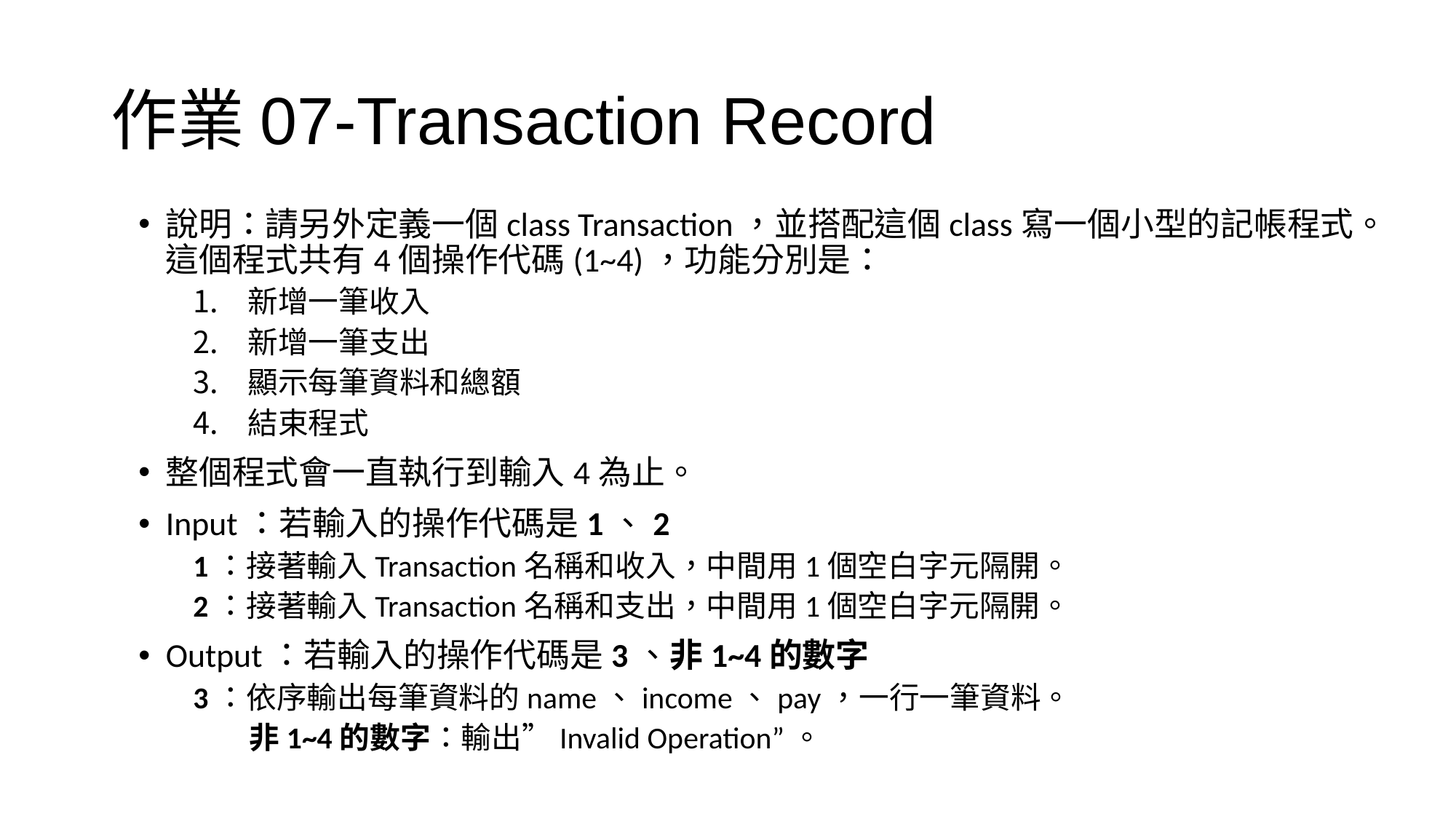

# 作業07-Transaction Record
說明：請另外定義一個class Transaction，並搭配這個class寫一個小型的記帳程式。這個程式共有4個操作代碼(1~4)，功能分別是：
新增一筆收入
新增一筆支出
顯示每筆資料和總額
結束程式
整個程式會一直執行到輸入4為止。
Input：若輸入的操作代碼是1、2
1：接著輸入Transaction名稱和收入，中間用1個空白字元隔開。
2：接著輸入Transaction名稱和支出，中間用1個空白字元隔開。
Output：若輸入的操作代碼是3、非1~4的數字
3：依序輸出每筆資料的name、income、pay，一行一筆資料。
       非1~4的數字：輸出”Invalid Operation”。